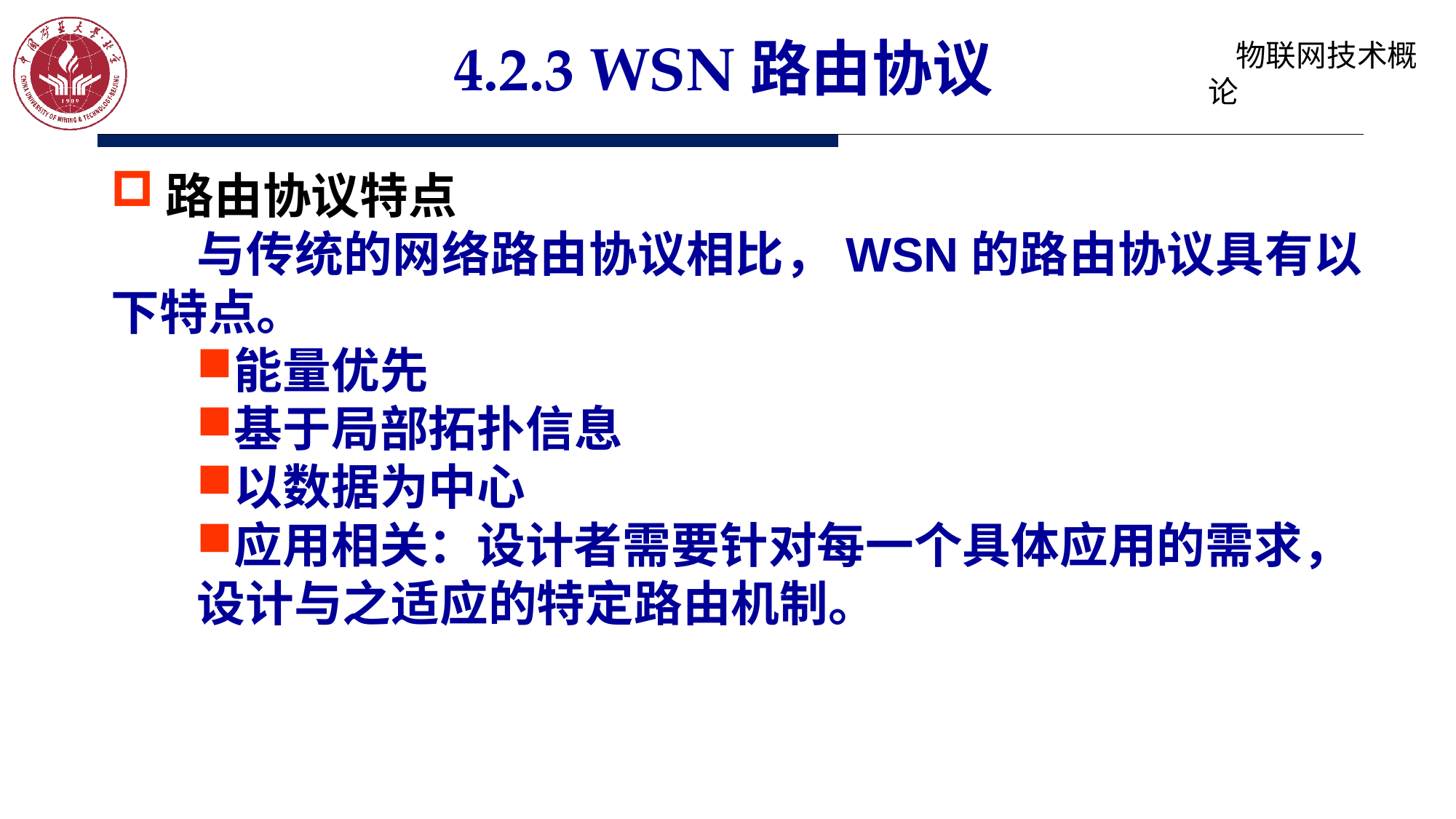

# 4.2.3 WSN路由协议
路由协议特点
与传统的网络路由协议相比，WSN的路由协议具有以下特点。
能量优先
基于局部拓扑信息
以数据为中心
应用相关：设计者需要针对每一个具体应用的需求，设计与之适应的特定路由机制。